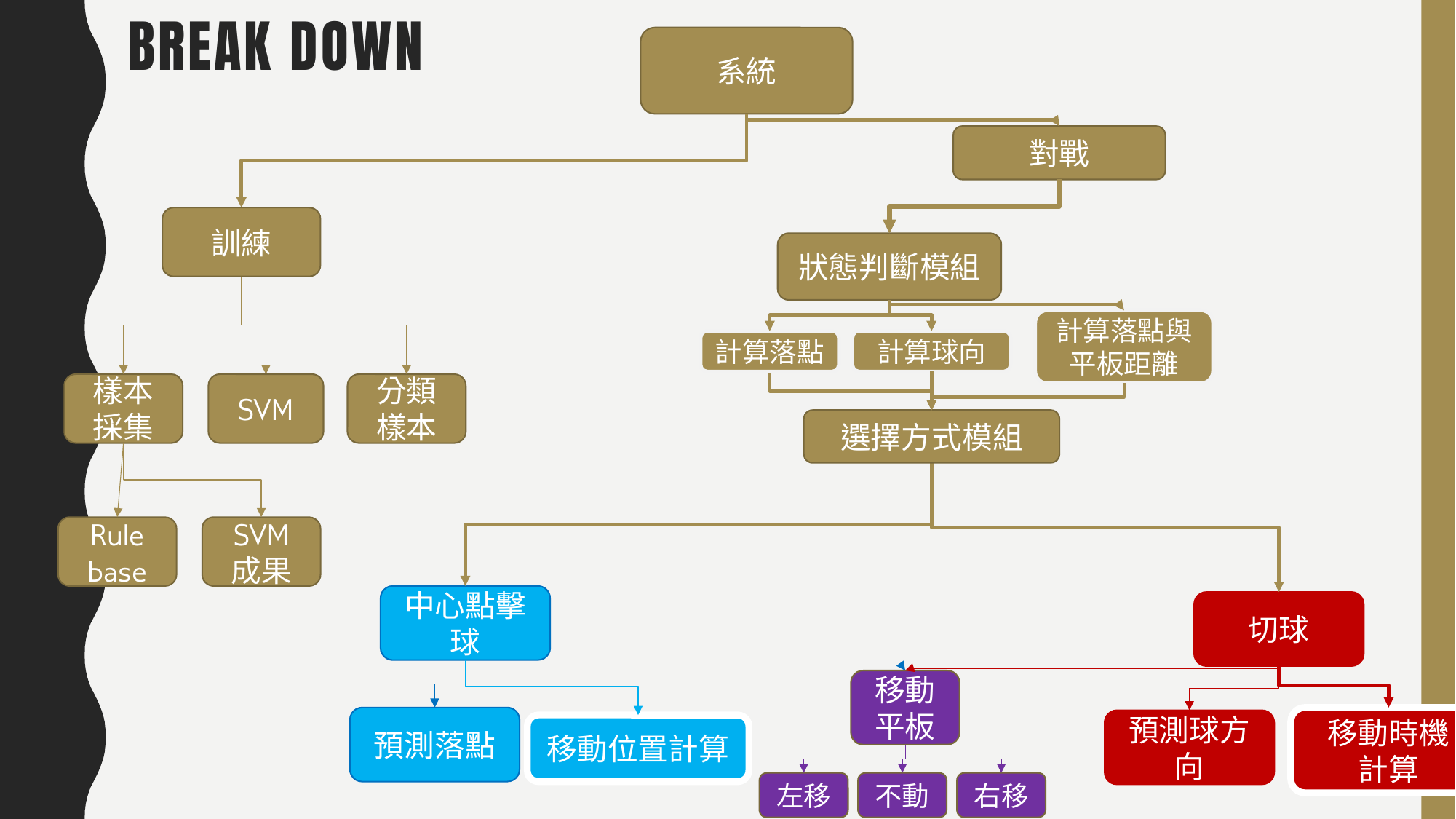

# Break down
系統
對戰
訓練
狀態判斷模組
計算落點與平板距離
計算落點
計算球向
SVM
分類樣本
樣本採集
選擇方式模組
Rule base
SVM 成果
中心點擊球
切球
移動平板
預測落點
移動時機
計算
預測球方向
移動位置計算
左移
不動
右移